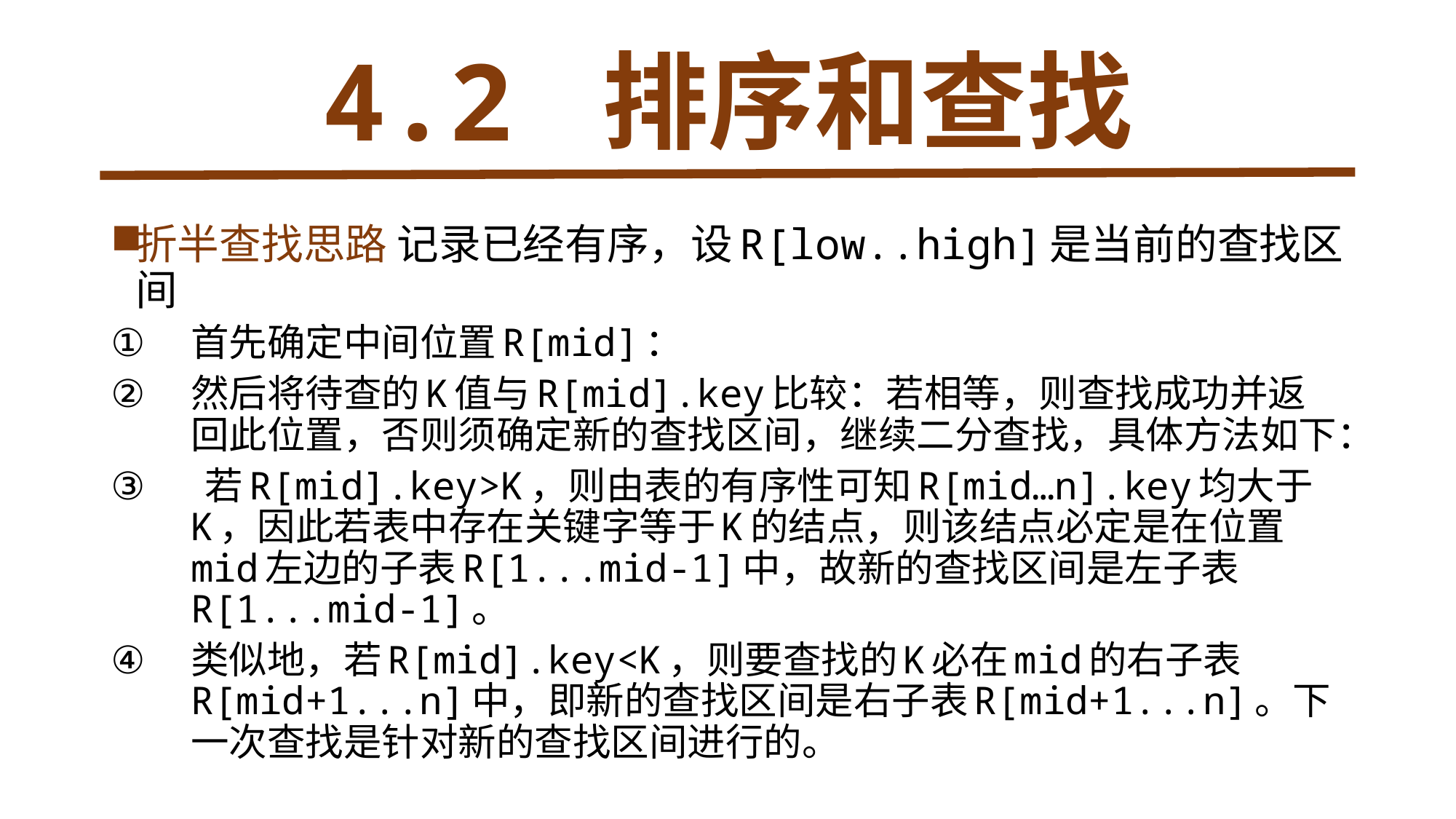

# 4.2 排序和查找
折半查找思路 记录已经有序，设R[low..high]是当前的查找区间
首先确定中间位置R[mid]：
然后将待查的K值与R[mid].key比较：若相等，则查找成功并返回此位置，否则须确定新的查找区间，继续二分查找，具体方法如下：
 若R[mid].key>K，则由表的有序性可知R[mid…n].key均大于K，因此若表中存在关键字等于K的结点，则该结点必定是在位置mid左边的子表R[1...mid-1]中，故新的查找区间是左子表R[1...mid-1]。
类似地，若R[mid].key<K，则要查找的K必在mid的右子表R[mid+1...n]中，即新的查找区间是右子表R[mid+1...n]。下一次查找是针对新的查找区间进行的。